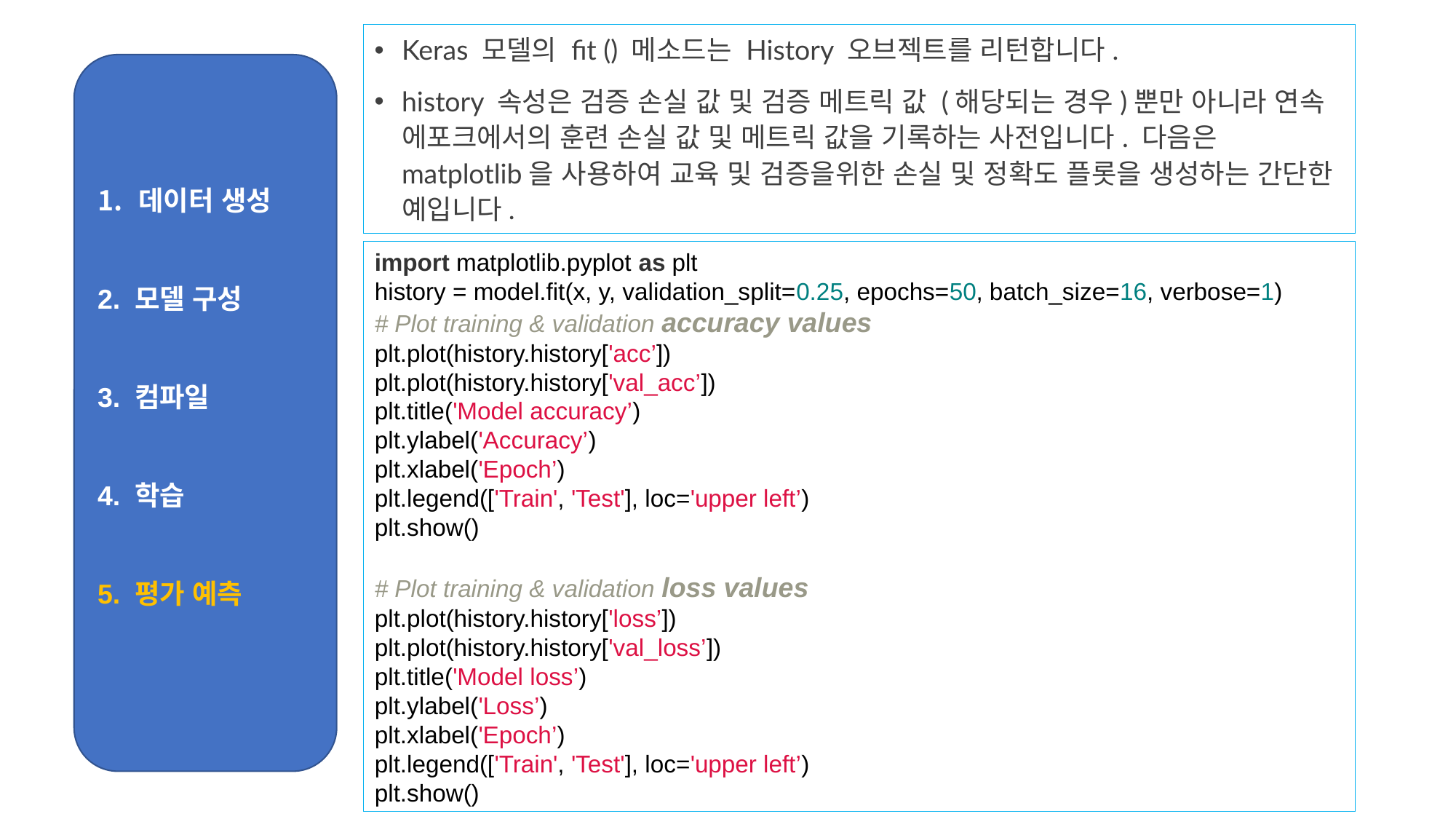

Keras 모델의 fit () 메소드는 History 오브젝트를 리턴합니다.
history 속성은 검증 손실 값 및 검증 메트릭 값 (해당되는 경우)뿐만 아니라 연속 에포크에서의 훈련 손실 값 및 메트릭 값을 기록하는 사전입니다. 다음은 matplotlib을 사용하여 교육 및 검증을위한 손실 및 정확도 플롯을 생성하는 간단한 예입니다.

데이터 생성

2. 모델 구성

3. 컴파일

4. 학습

5. 평가 예측

import matplotlib.pyplot as plt
history = model.fit(x, y, validation_split=0.25, epochs=50, batch_size=16, verbose=1)
# Plot training & validation accuracy values
plt.plot(history.history['acc’])
plt.plot(history.history['val_acc’])
plt.title('Model accuracy’)
plt.ylabel('Accuracy’)
plt.xlabel('Epoch’)
plt.legend(['Train', 'Test'], loc='upper left’)
plt.show()

# Plot training & validation loss values
plt.plot(history.history['loss’])
plt.plot(history.history['val_loss’])
plt.title('Model loss’)
plt.ylabel('Loss’)
plt.xlabel('Epoch’)
plt.legend(['Train', 'Test'], loc='upper left’)
plt.show()